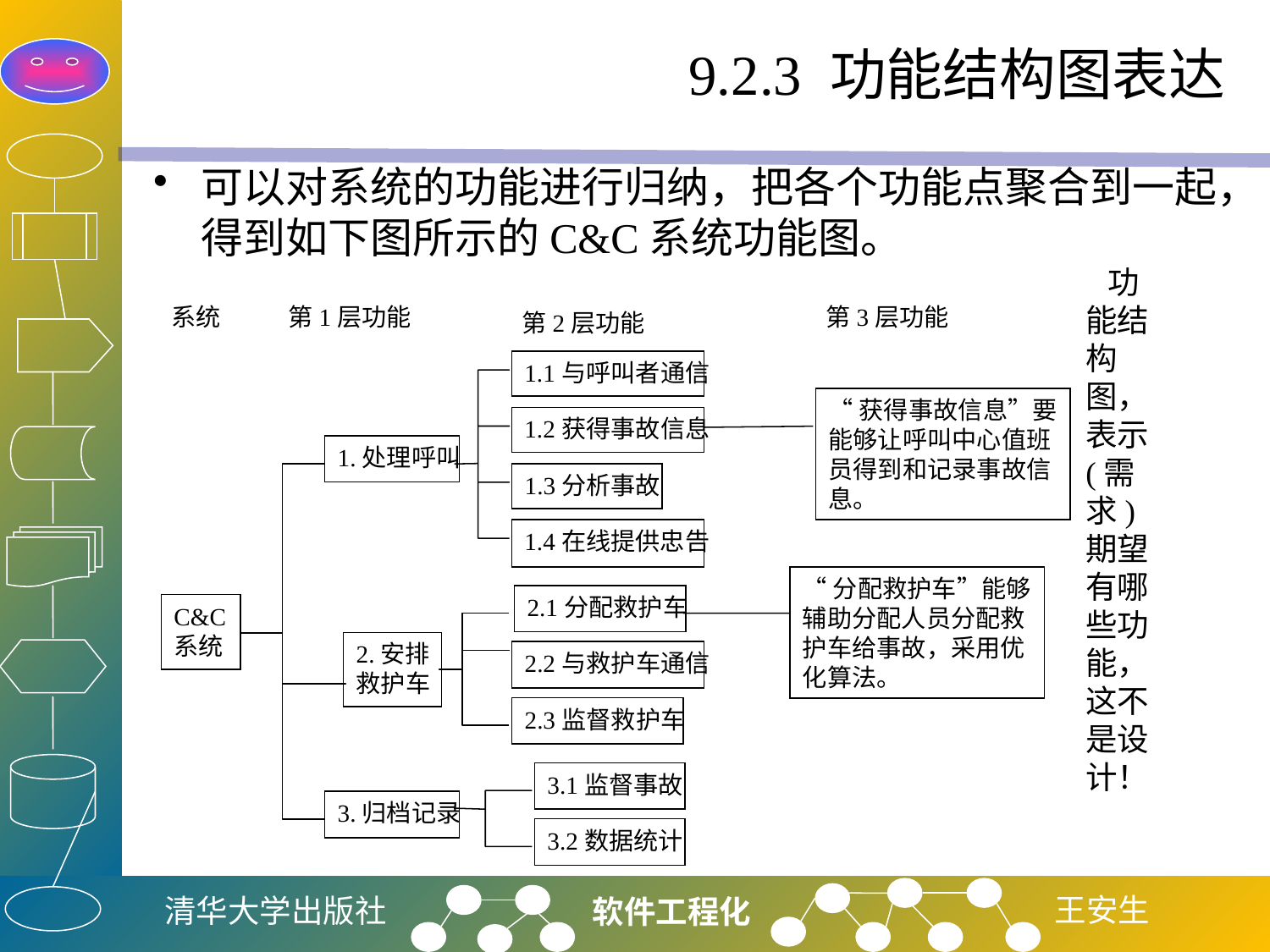

# 9.2.3 功能结构图表达
可以对系统的功能进行归纳，把各个功能点聚合到一起，得到如下图所示的C&C系统功能图。
  功能结构图，表示(需求)期望有哪些功能，这不是设计！
系统
第1层功能
第3层功能
第2层功能
1.1与呼叫者通信

“获得事故信息”要能够让呼叫中心值班员得到和记录事故信息。
1.2获得事故信息

1.处理呼叫

1.3分析事故
1.4在线提供忠告
“分配救护车”能够辅助分配人员分配救护车给事故，采用优化算法。
2.1分配救护车
C&C
系统

2.安排
救护车
2.2与救护车通信
2.3监督救护车
3.1监督事故

3.归档记录
3.2数据统计